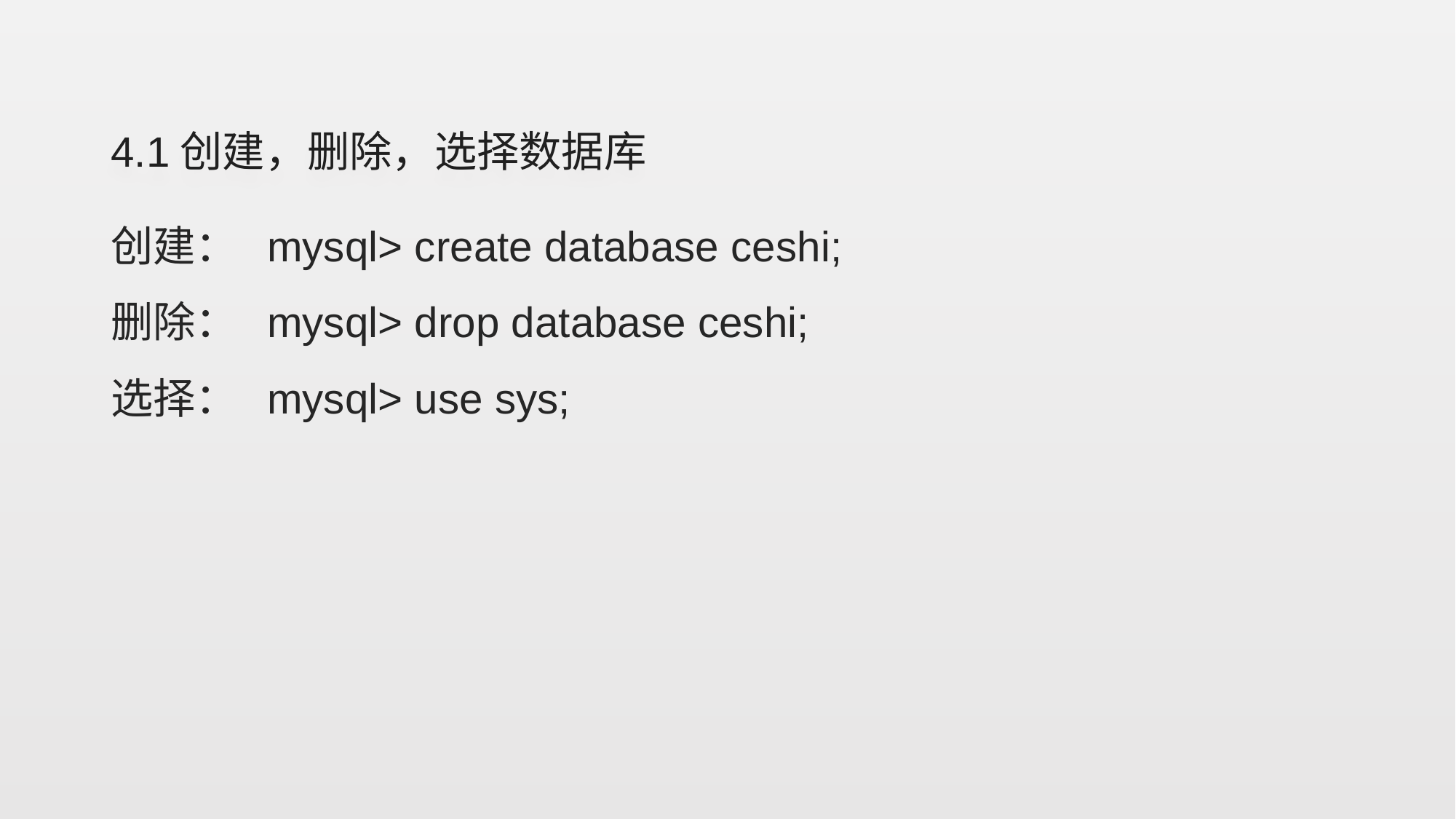

# 4.1创建，删除，选择数据库
创建：  mysql> create database ceshi;
删除：  mysql> drop database ceshi;
选择：  mysql> use sys;